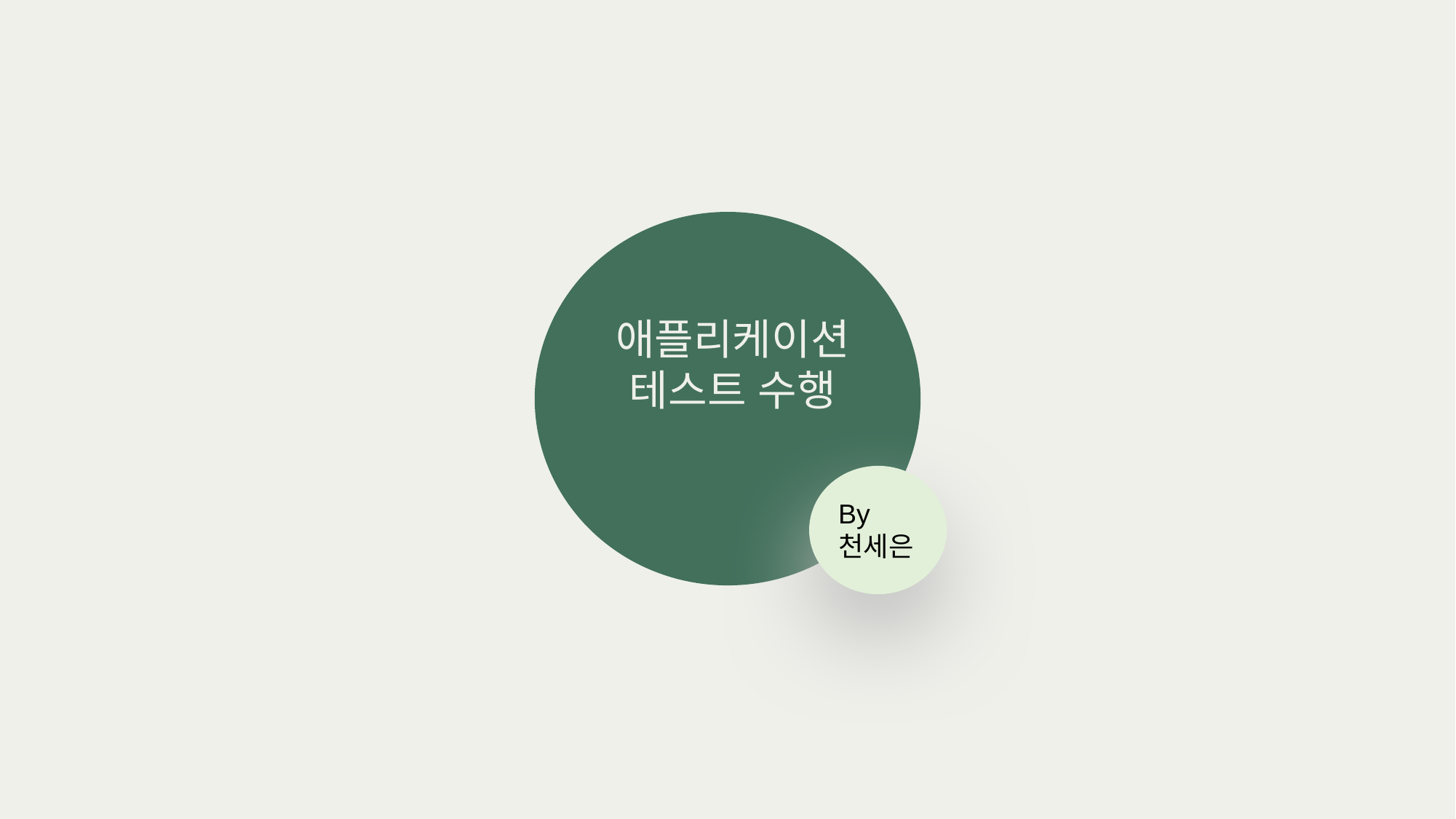

애플리케이션 테스트 수행
NCS 정기평가_190424

By
천세은